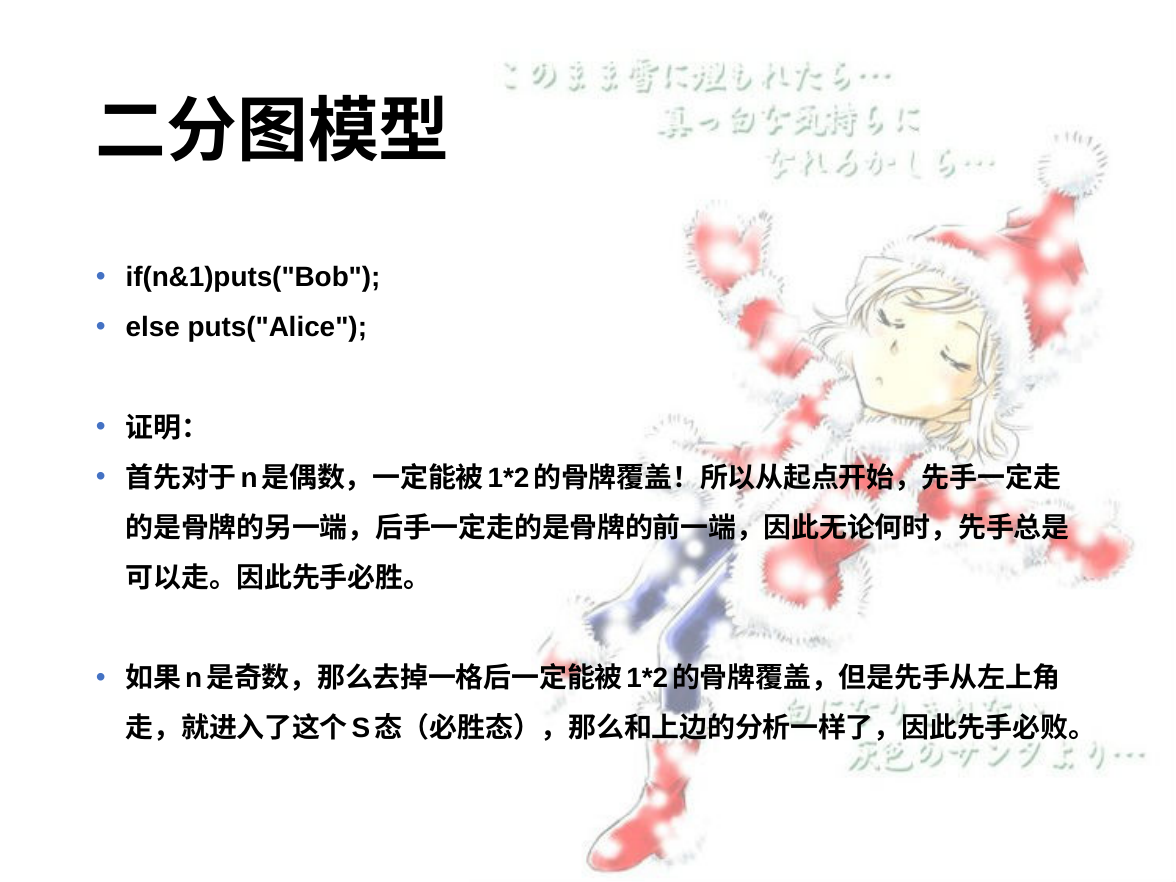

# 二分图模型
if(n&1)puts("Bob");
else puts("Alice");

证明：
首先对于n是偶数，一定能被1*2的骨牌覆盖！所以从起点开始，先手一定走的是骨牌的另一端，后手一定走的是骨牌的前一端，因此无论何时，先手总是可以走。因此先手必胜。

如果n是奇数，那么去掉一格后一定能被1*2的骨牌覆盖，但是先手从左上角走，就进入了这个S态（必胜态），那么和上边的分析一样了，因此先手必败。